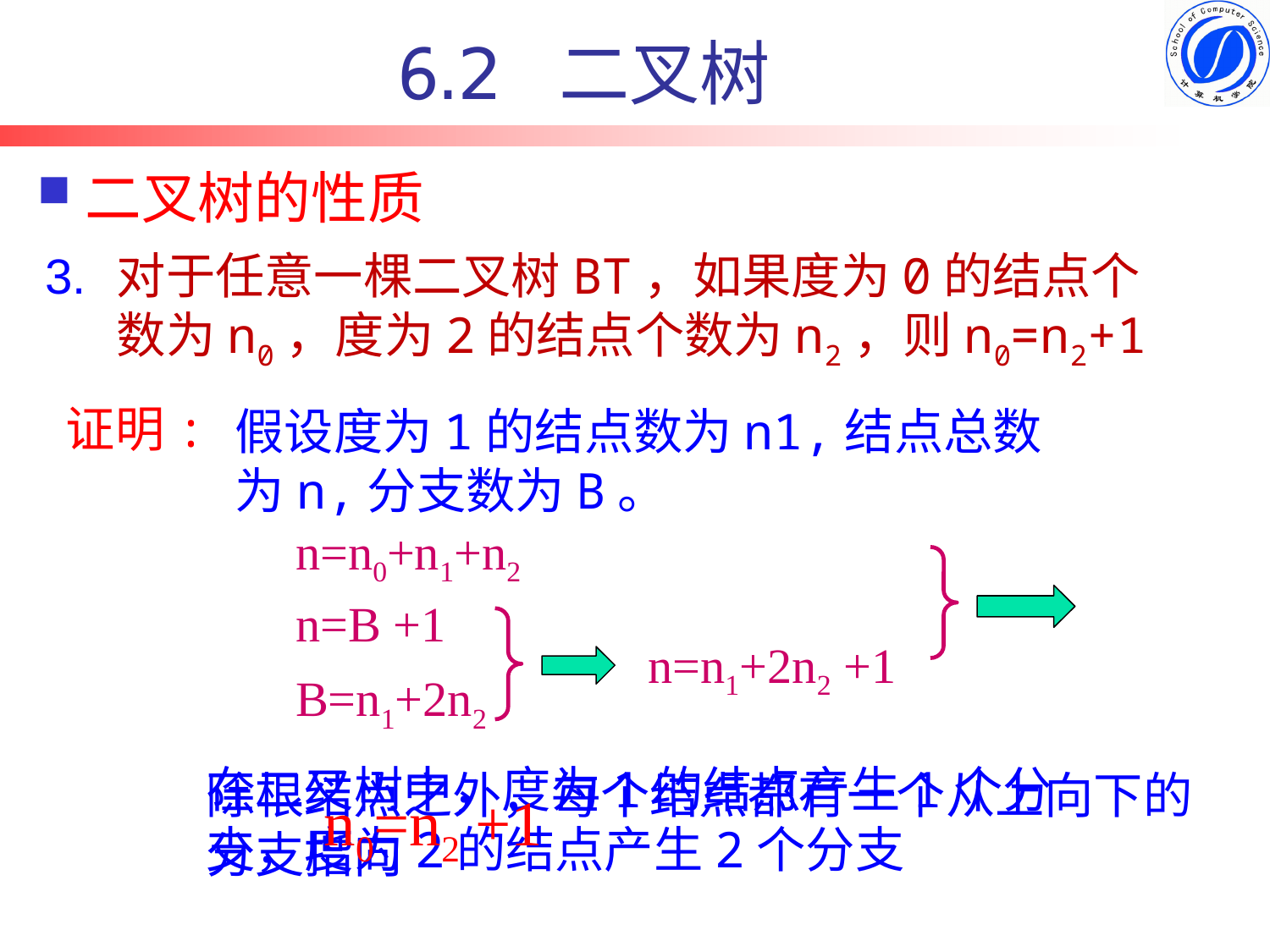

6.2  二叉树
# 二叉树的性质
对于任意一棵二叉树BT，如果度为0的结点个数为n0，度为2的结点个数为n2，则n0=n2+1
证明:
假设度为1的结点数为n1,结点总数为n,分支数为B。
n=n0+n1+n2

n=B +1

n=n1+2n2 +1

B=n1+2n2
在二叉树中，度为1的结点产生1个分支，度为2的结点产生2个分支
除根结点之外，每个结点都有一个从上向下的分支指向
n0=n2 +1